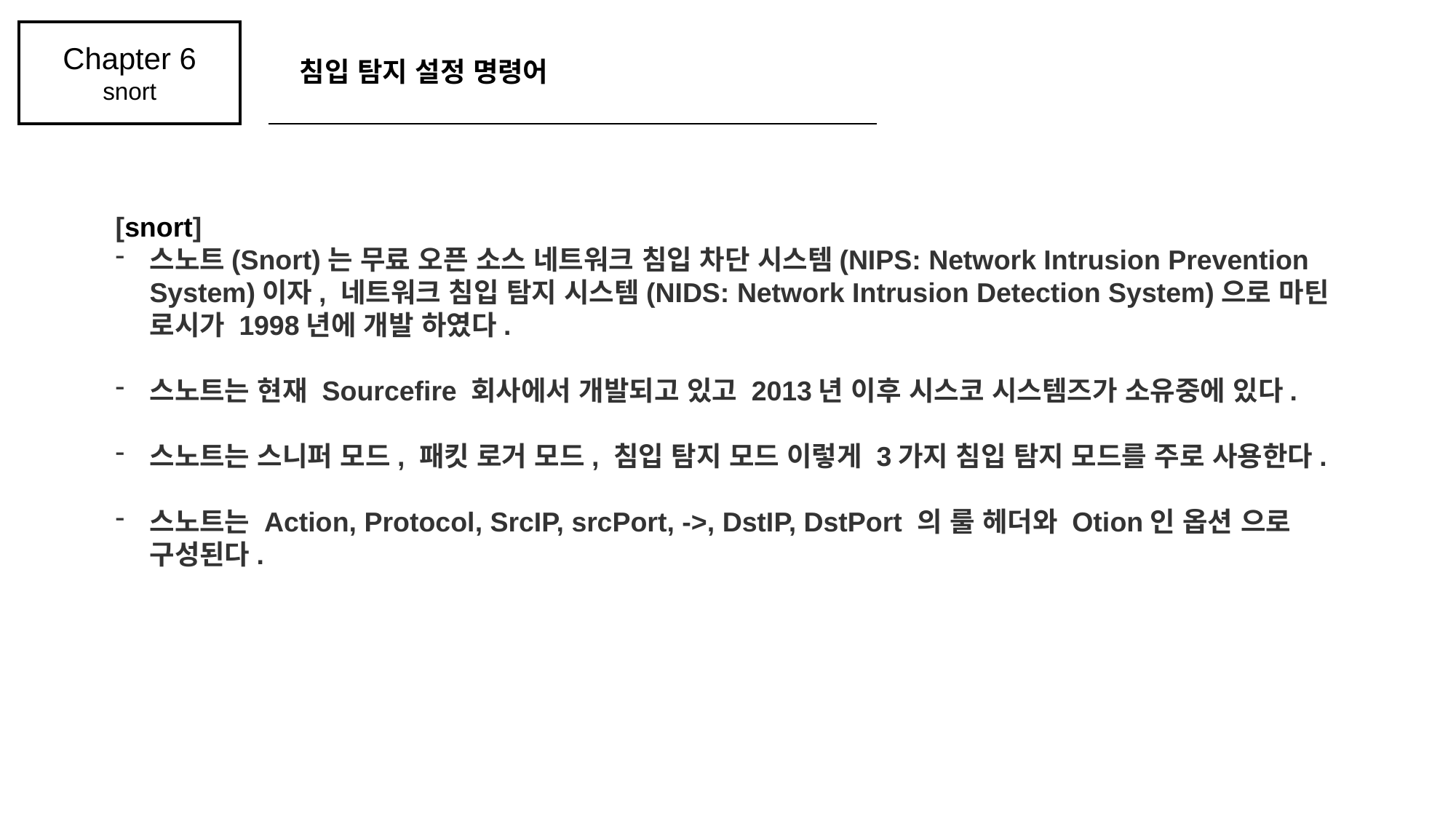

Chapter 6
snort
침입 탐지 설정 명령어
[snort]
스노트(Snort)는 무료 오픈 소스 네트워크 침입 차단 시스템(NIPS: Network Intrusion Prevention System)이자, 네트워크 침입 탐지 시스템(NIDS: Network Intrusion Detection System)으로 마틴 로시가 1998년에 개발 하였다.

스노트는 현재 Sourcefire 회사에서 개발되고 있고 2013년 이후 시스코 시스템즈가 소유중에 있다.

스노트는 스니퍼 모드, 패킷 로거 모드, 침입 탐지 모드 이렇게 3가지 침입 탐지 모드를 주로 사용한다.

스노트는 Action, Protocol, SrcIP, srcPort, ->, DstIP, DstPort 의 룰 헤더와 Otion인 옵션 으로 구성된다.